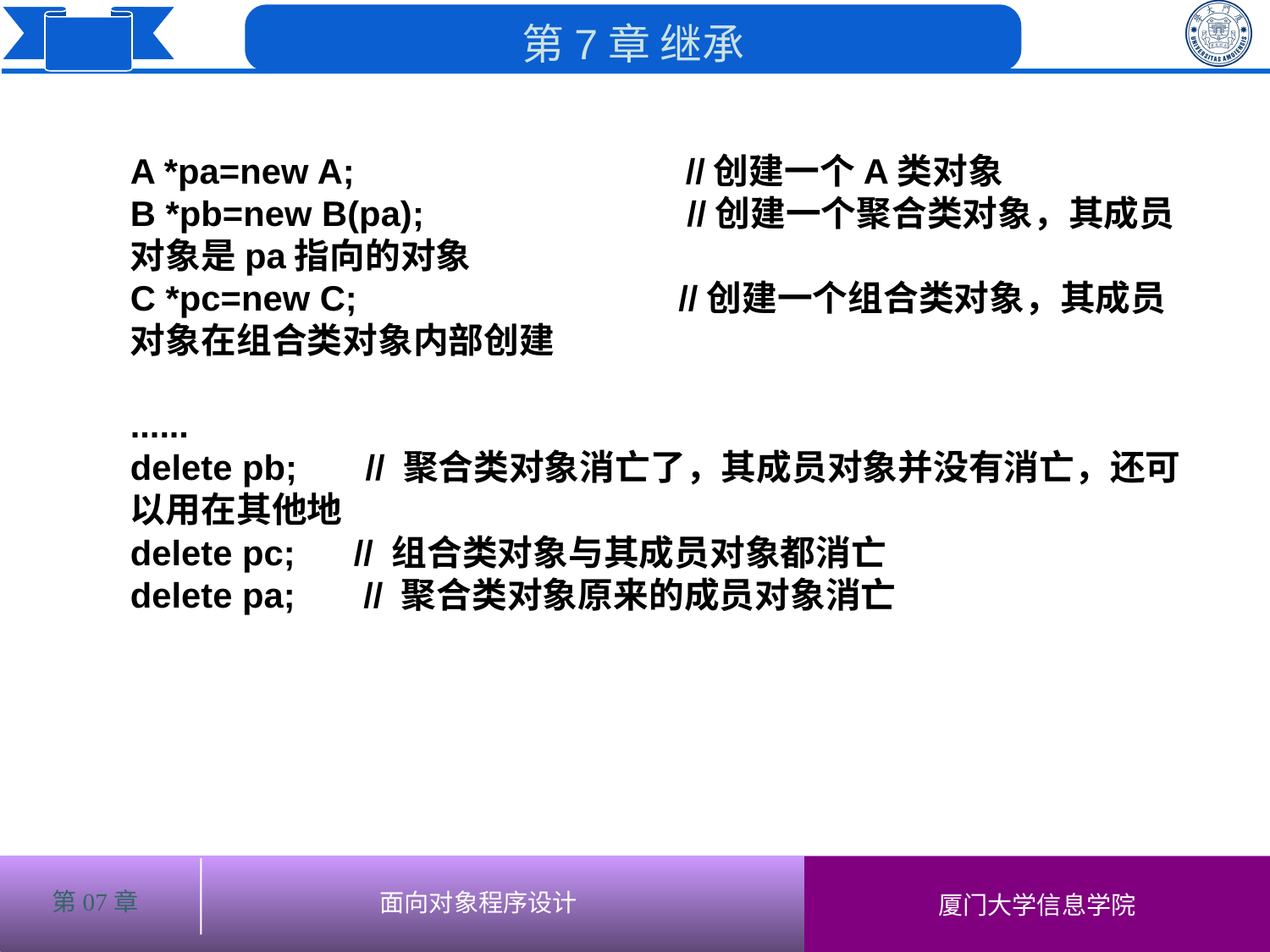

A *pa=new A;                                  //创建一个A类对象
B *pb=new B(pa);                           //创建一个聚合类对象，其成员对象是pa指向的对象
C *pc=new C;                                 //创建一个组合类对象，其成员对象在组合类对象内部创建

......
delete pb;       // 聚合类对象消亡了，其成员对象并没有消亡，还可以用在其他地
delete pc;      // 组合类对象与其成员对象都消亡
delete pa;       // 聚合类对象原来的成员对象消亡

16